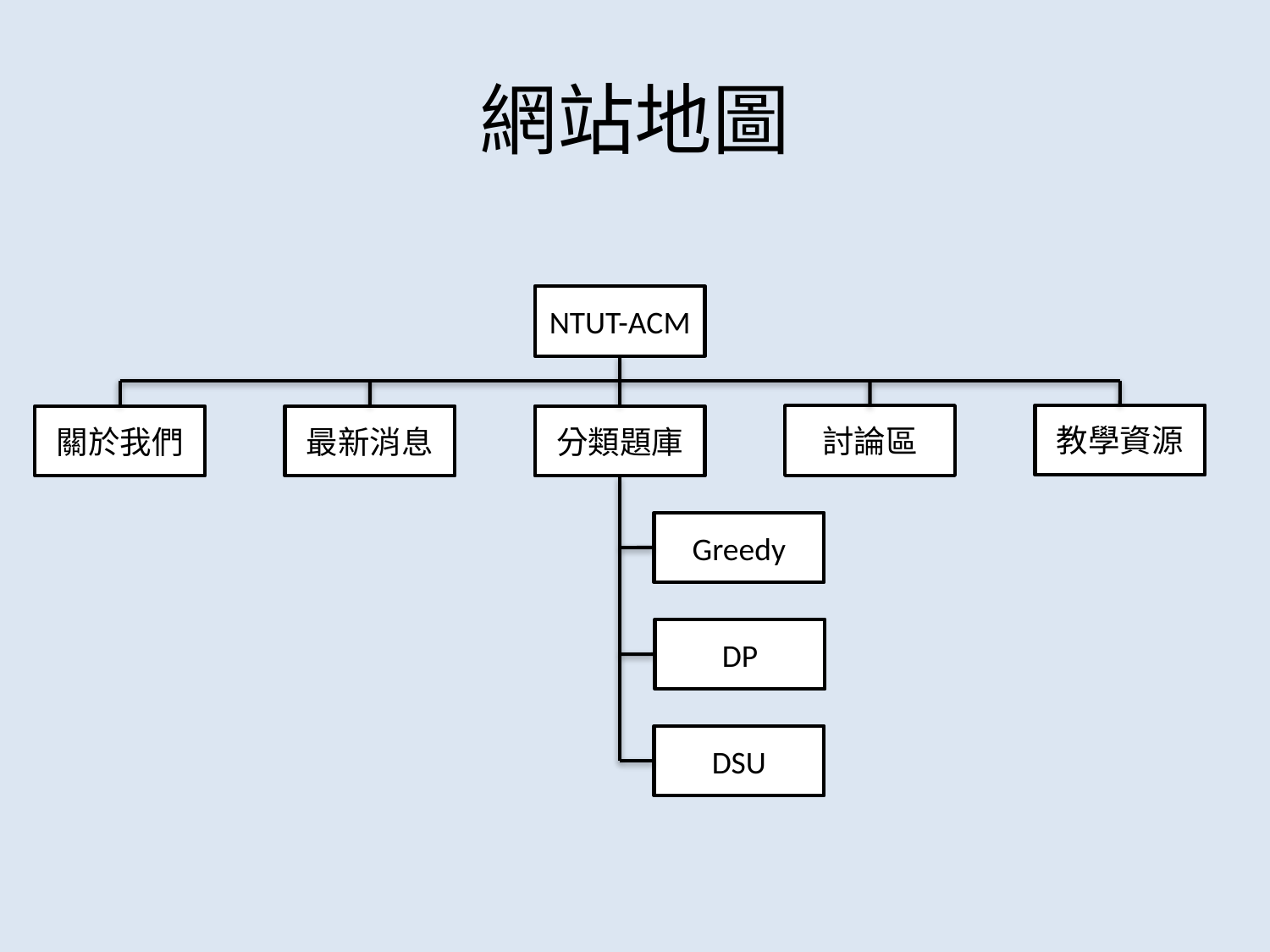

# 網站地圖
NTUT-ACM
教學資源
討論區
關於我們
最新消息
分類題庫
Greedy
DP
DSU